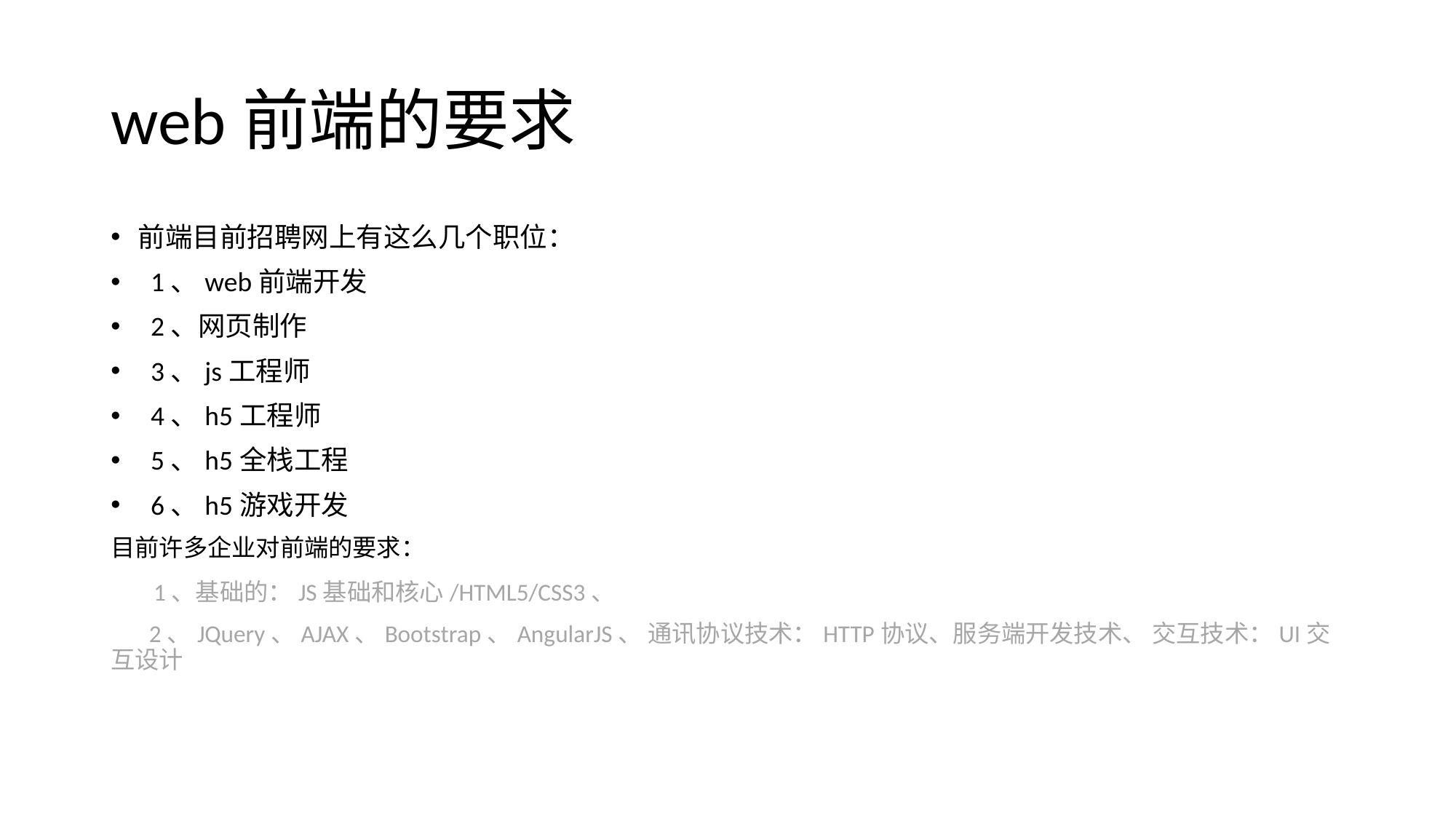

# web前端的要求
前端目前招聘网上有这么几个职位：
  1、web前端开发
  2、网页制作
  3、js工程师
  4、h5工程师
  5、h5全栈工程
  6、h5游戏开发
目前许多企业对前端的要求：
       1、基础的：JS基础和核心/HTML5/CSS3、
       2、JQuery、AJAX、Bootstrap、AngularJS、 通讯协议技术：HTTP协议、服务端开发技术、 交互技术：UI交互设计